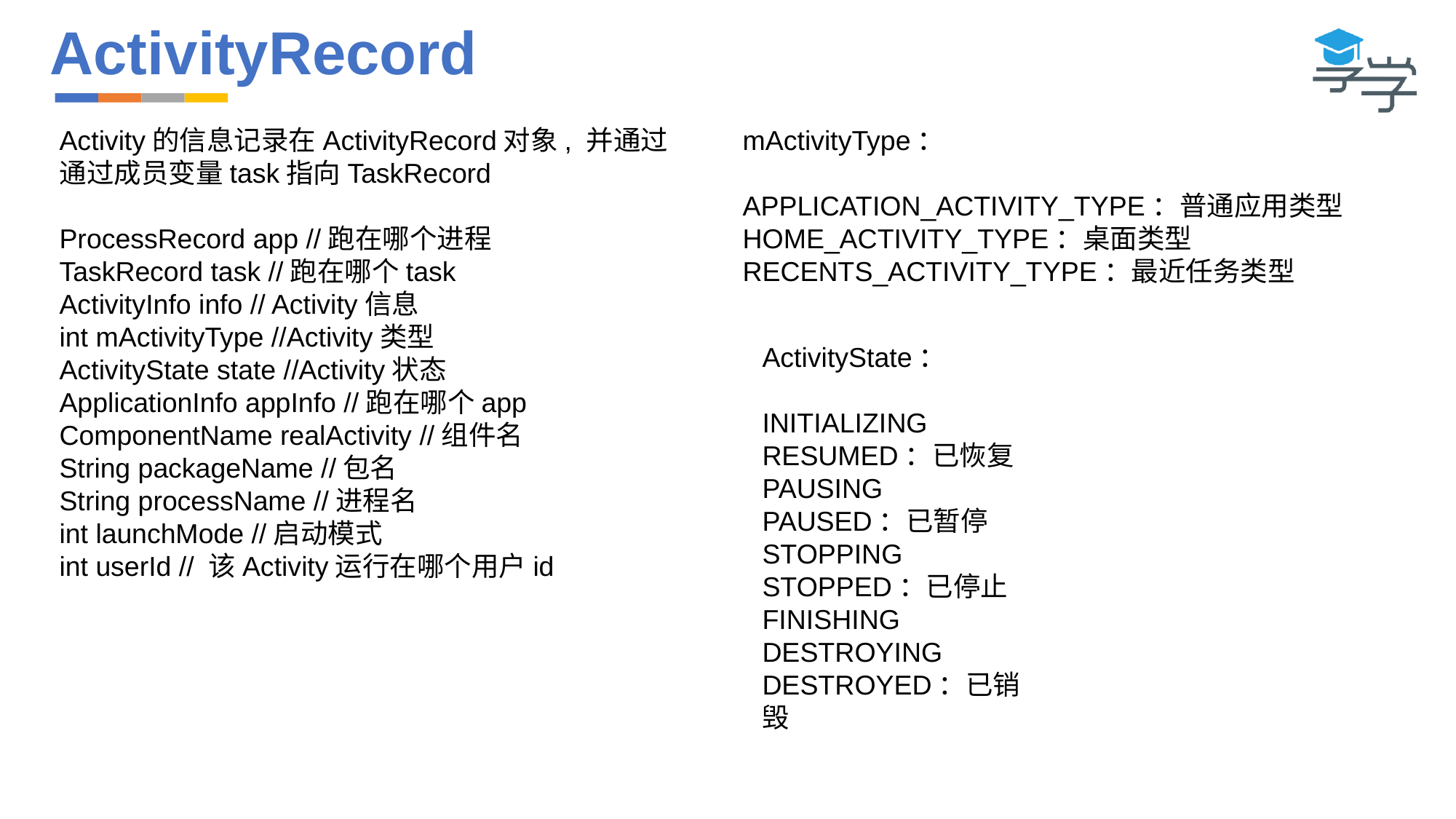

# ActivityRecord
Activity的信息记录在ActivityRecord对象, 并通过通过成员变量task指向TaskRecord

ProcessRecord app //跑在哪个进程
TaskRecord task //跑在哪个task
ActivityInfo info // Activity信息
int mActivityType //Activity类型
ActivityState state //Activity状态
ApplicationInfo appInfo //跑在哪个app
ComponentName realActivity //组件名
String packageName //包名
String processName //进程名
int launchMode //启动模式
int userId // 该Activity运行在哪个用户id
mActivityType：

APPLICATION_ACTIVITY_TYPE：普通应用类型
HOME_ACTIVITY_TYPE：桌面类型
RECENTS_ACTIVITY_TYPE：最近任务类型
ActivityState：

INITIALIZING
RESUMED：已恢复
PAUSING
PAUSED：已暂停
STOPPING
STOPPED：已停止
FINISHING
DESTROYING
DESTROYED：已销毁